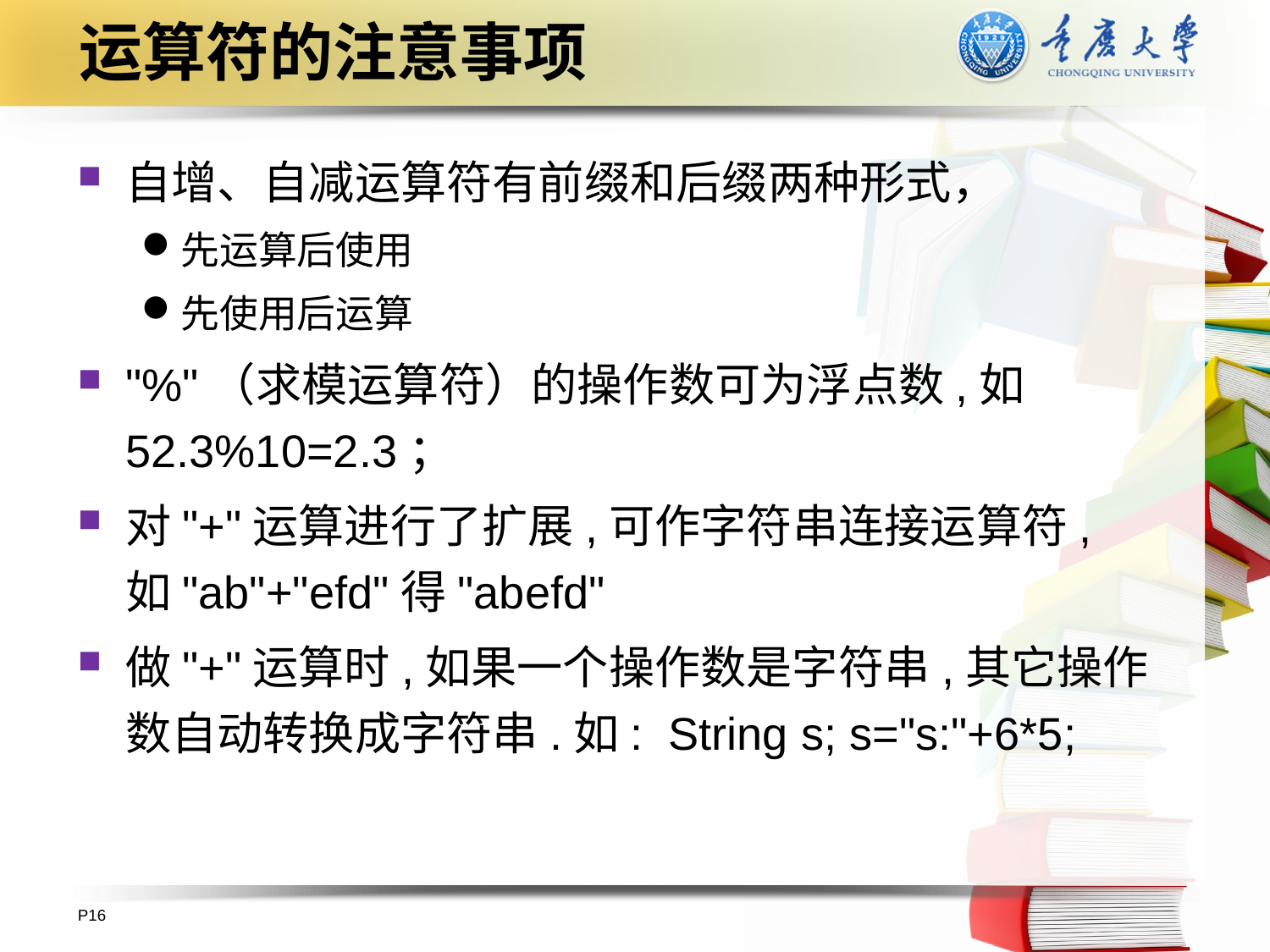

# 运算符的注意事项
自增、自减运算符有前缀和后缀两种形式，
先运算后使用
先使用后运算
"%"（求模运算符）的操作数可为浮点数,如52.3%10=2.3；
对"+"运算进行了扩展,可作字符串连接运算符,如"ab"+"efd"得"abefd"
做"+"运算时,如果一个操作数是字符串,其它操作数自动转换成字符串.如:  String s; s="s:"+6*5;

P16